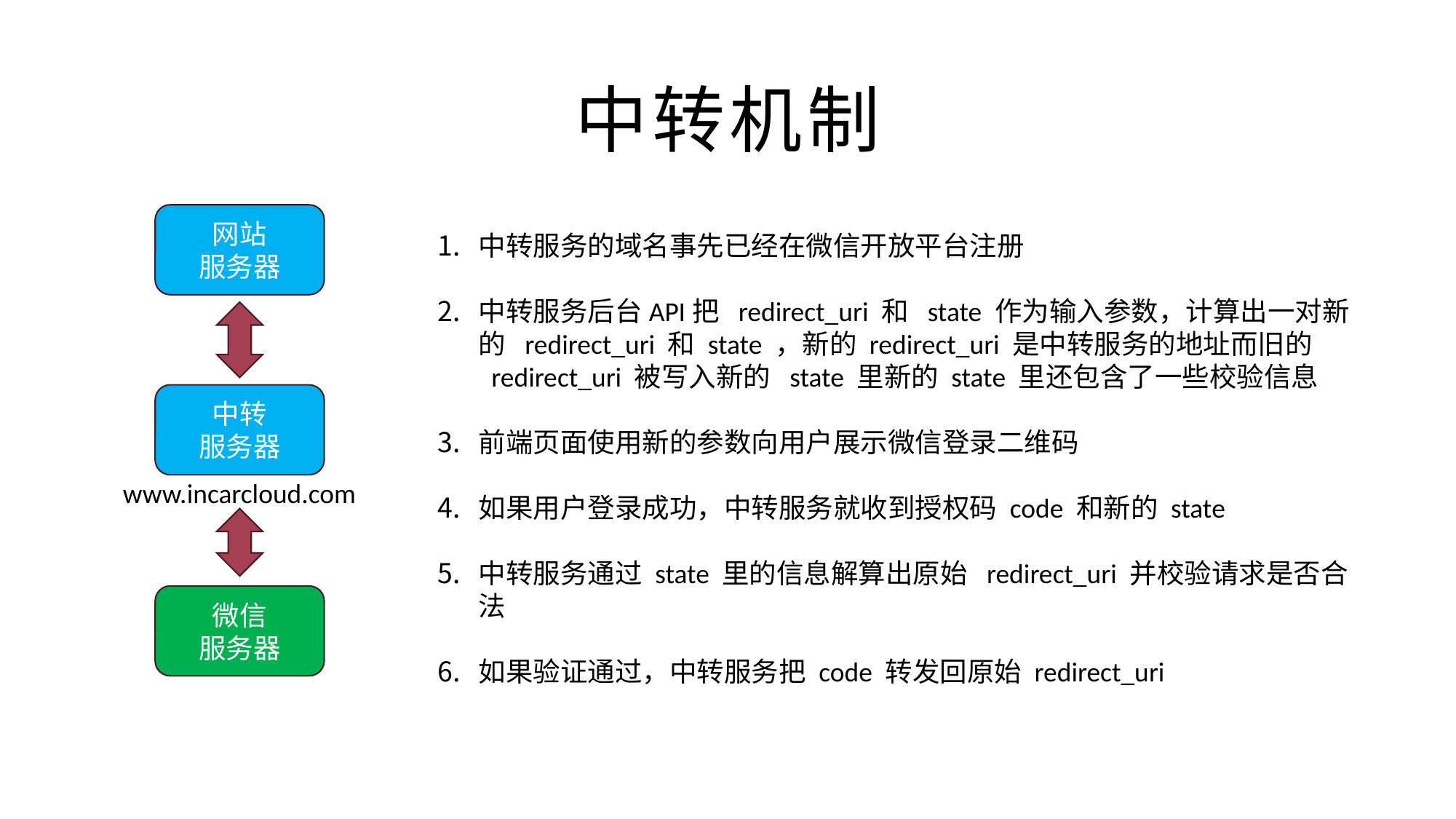

# 中转机制
网站
服务器
中转服务的域名事先已经在微信开放平台注册

中转服务后台API把  redirect_uri 和  state 作为输入参数，计算出一对新的  redirect_uri 和 state ，新的 redirect_uri 是中转服务的地址而旧的  redirect_uri 被写入新的  state 里新的 state 里还包含了一些校验信息

前端页面使用新的参数向用户展示微信登录二维码

如果用户登录成功，中转服务就收到授权码 code 和新的 state ﻿

中转服务通过 state 里的信息解算出原始  redirect_uri 并校验请求是否合法

如果验证通过，中转服务把 code 转发回原始 redirect_uri ﻿

中转
服务器
www.incarcloud.com

微信
服务器